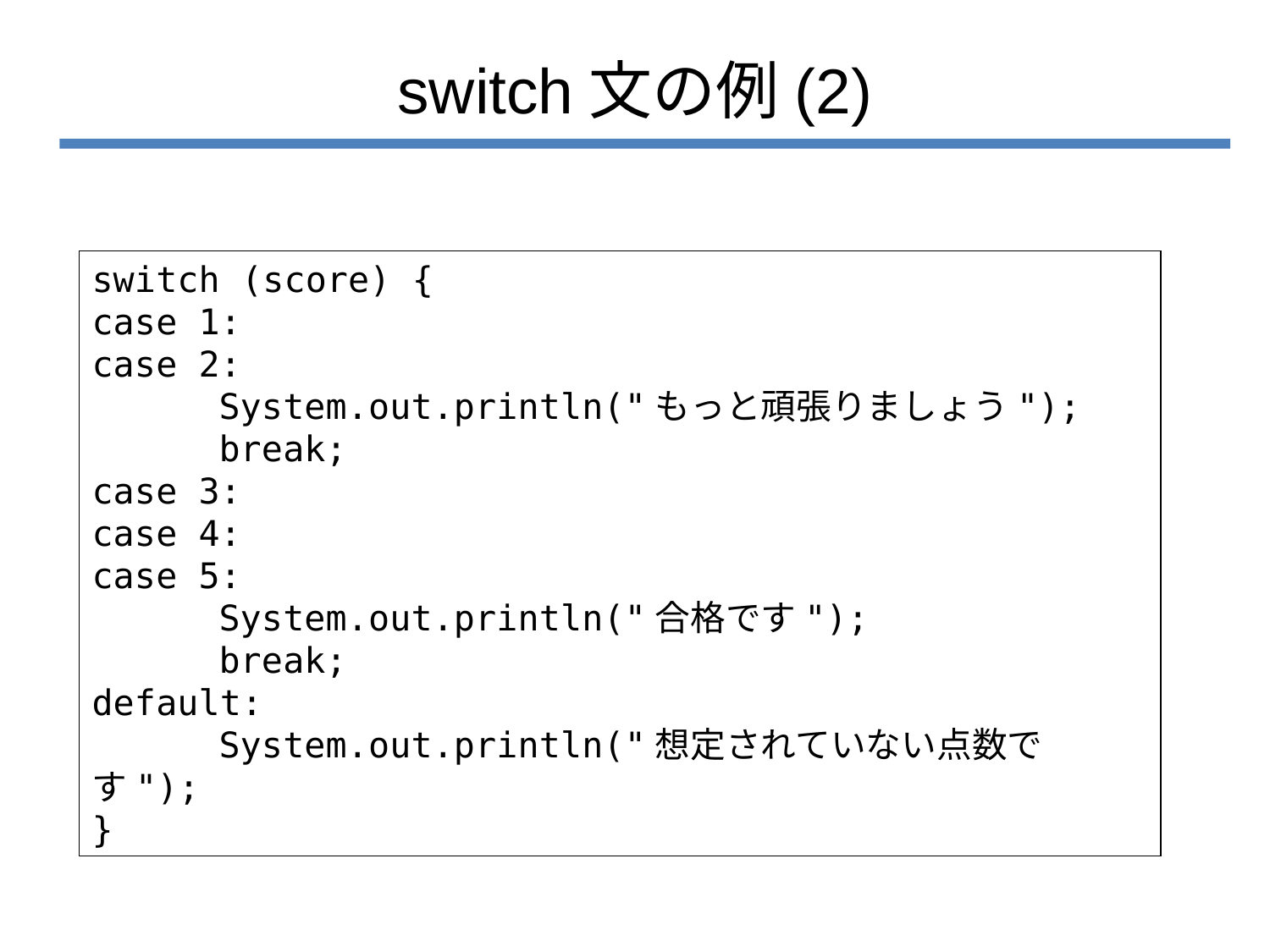

# switch文の例(2)
switch (score) {
case 1:
case 2:
	System.out.println("もっと頑張りましょう");
	break;
case 3:
case 4:
case 5:
	System.out.println("合格です");
	break;
default:
	System.out.println("想定されていない点数です");
}